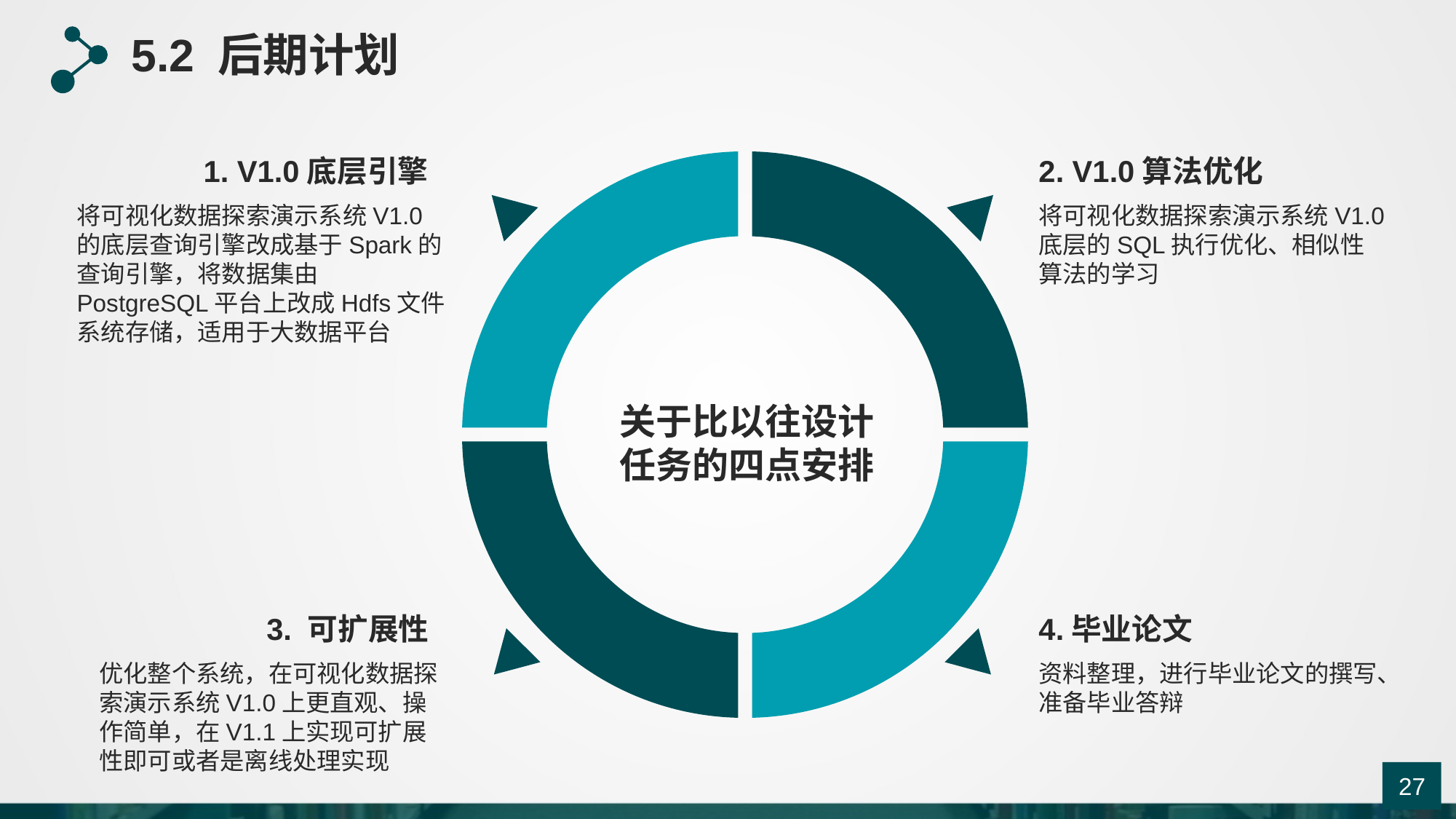

5.2 后期计划

1. V1.0底层引擎
2. V1.0算法优化

将可视化数据探索演示系统V1.0的底层查询引擎改成基于Spark的查询引擎，将数据集由PostgreSQL平台上改成Hdfs文件系统存储，适用于大数据平台
将可视化数据探索演示系统V1.0底层的SQL执行优化、相似性算法的学习
关于比以往设计任务的四点安排

3. 可扩展性
4.毕业论文

优化整个系统，在可视化数据探索演示系统V1.0上更直观、操作简单，在V1.1上实现可扩展性即可或者是离线处理实现
资料整理，进行毕业论文的撰写、准备毕业答辩